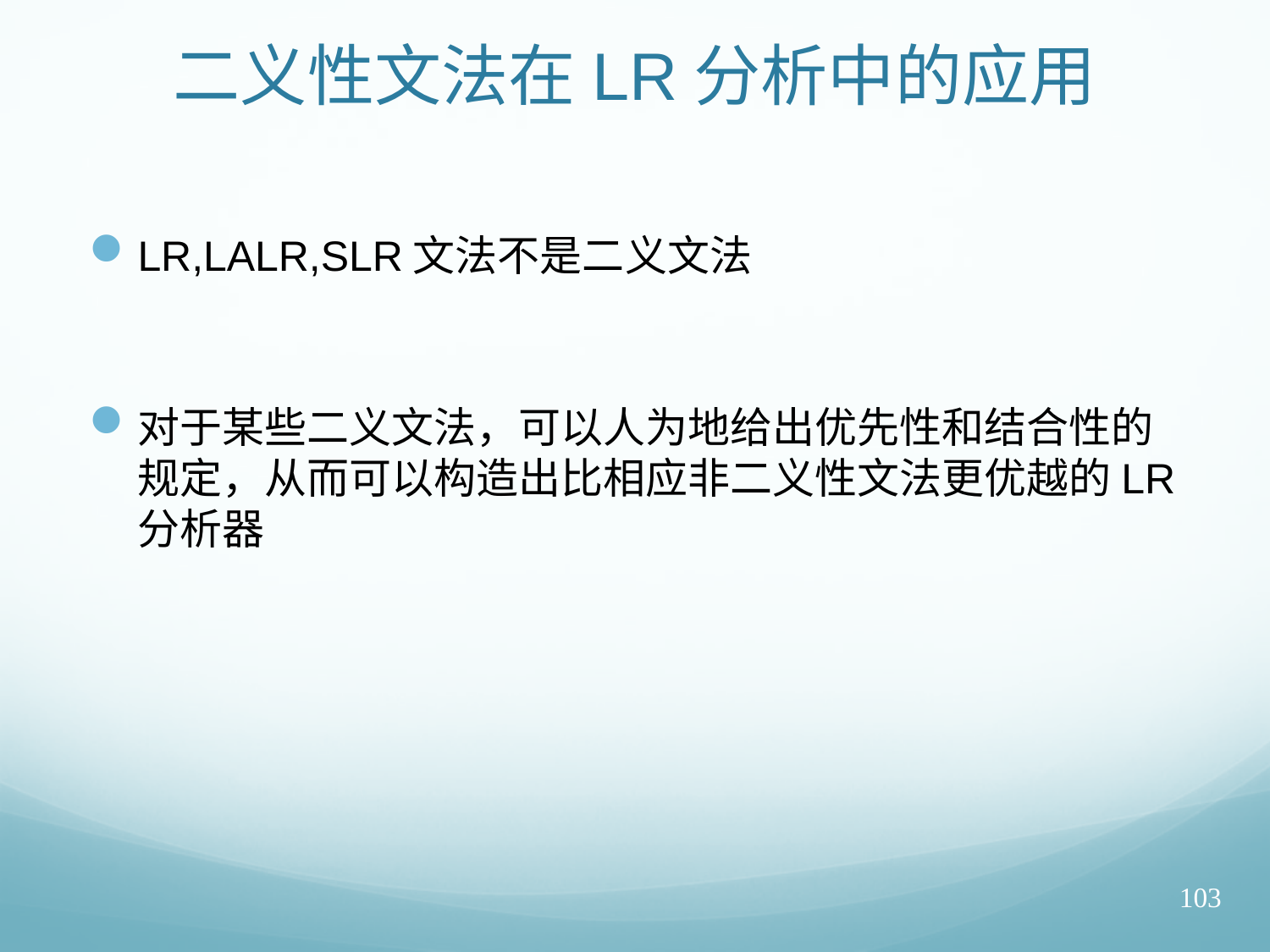

# 二义性文法在LR分析中的应用
LR,LALR,SLR文法不是二义文法

对于某些二义文法，可以人为地给出优先性和结合性的规定，从而可以构造出比相应非二义性文法更优越的LR分析器
103